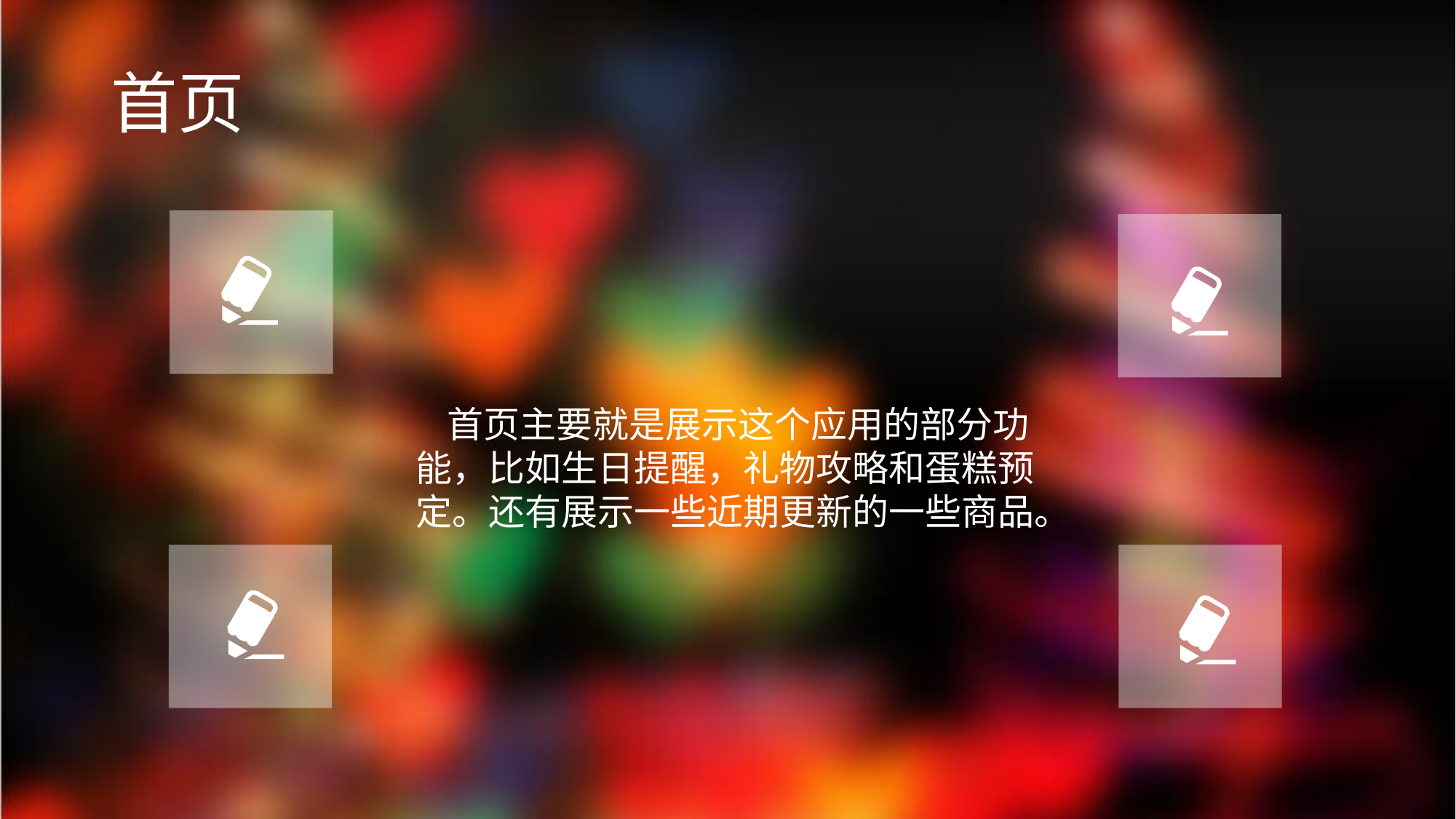

# 首页

    首页主要就是展示这个应用的部分功能，比如生日提醒，礼物攻略和蛋糕预定。还有展示一些近期更新的一些商品。